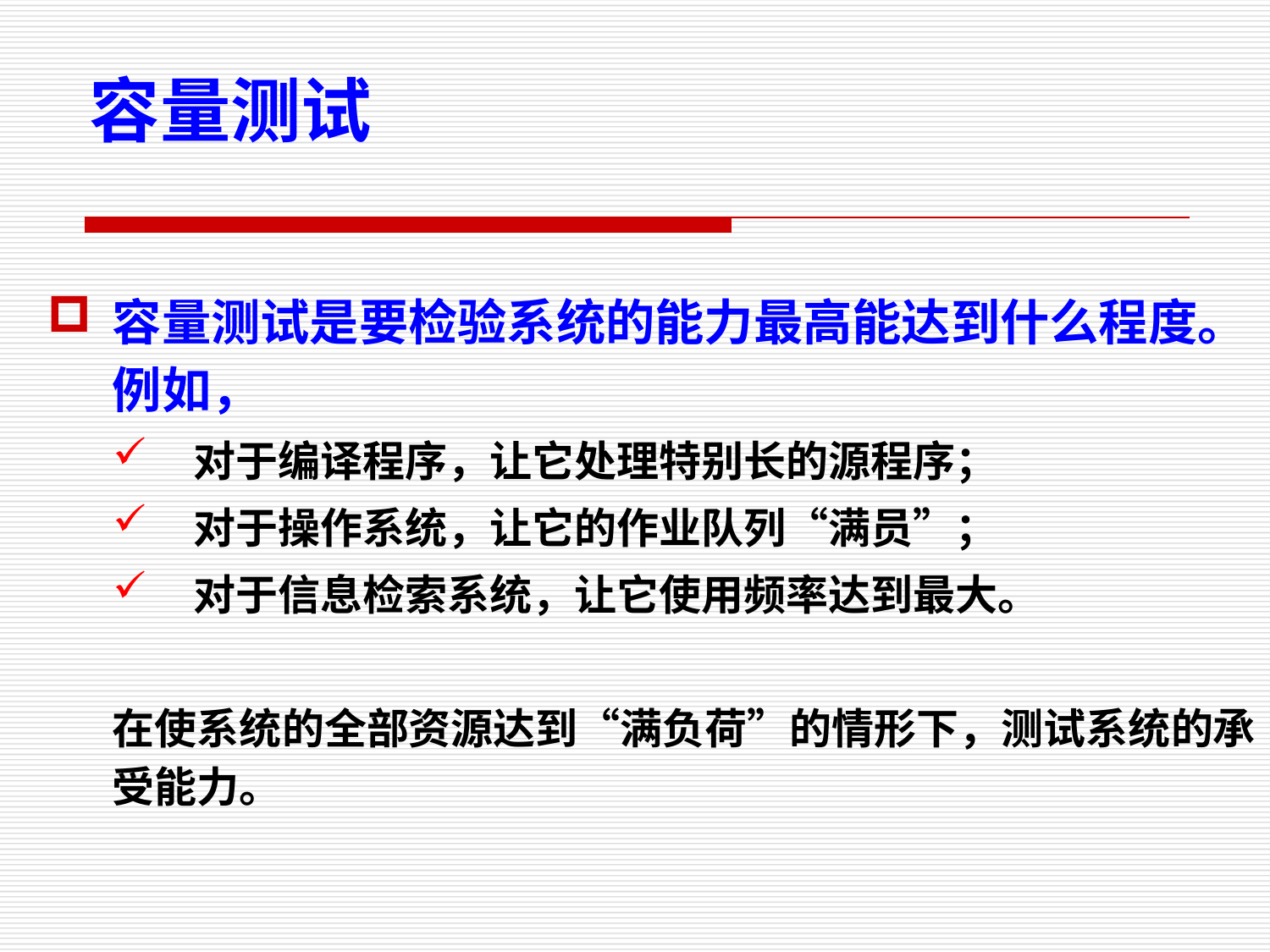

容量测试
容量测试是要检验系统的能力最高能达到什么程度。例如，
 对于编译程序，让它处理特别长的源程序；
 对于操作系统，让它的作业队列“满员”；
 对于信息检索系统，让它使用频率达到最大。

	在使系统的全部资源达到“满负荷”的情形下，测试系统的承受能力。